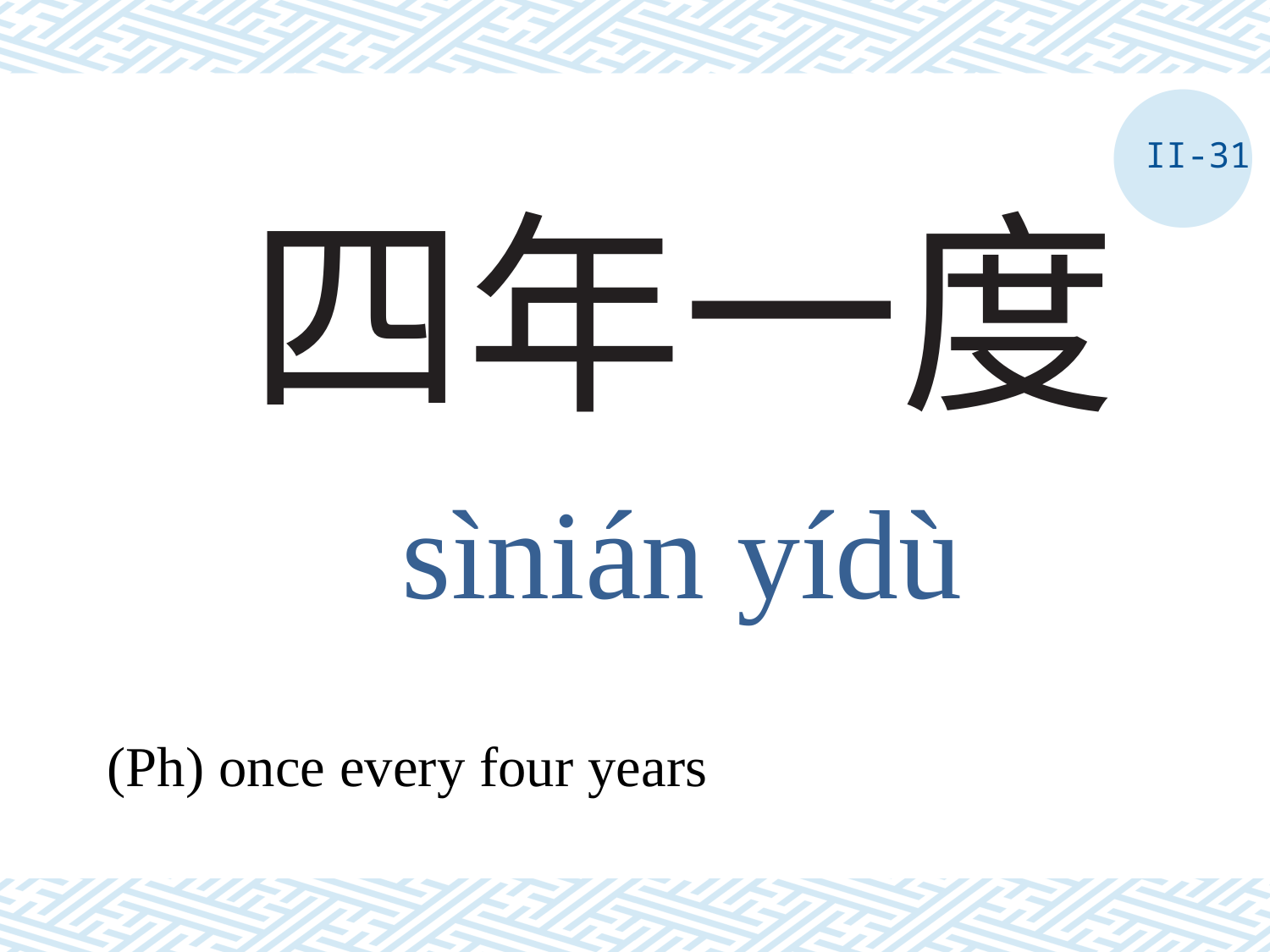

II-31

# 四年一度
sìnián yídù
(Ph) once every four years